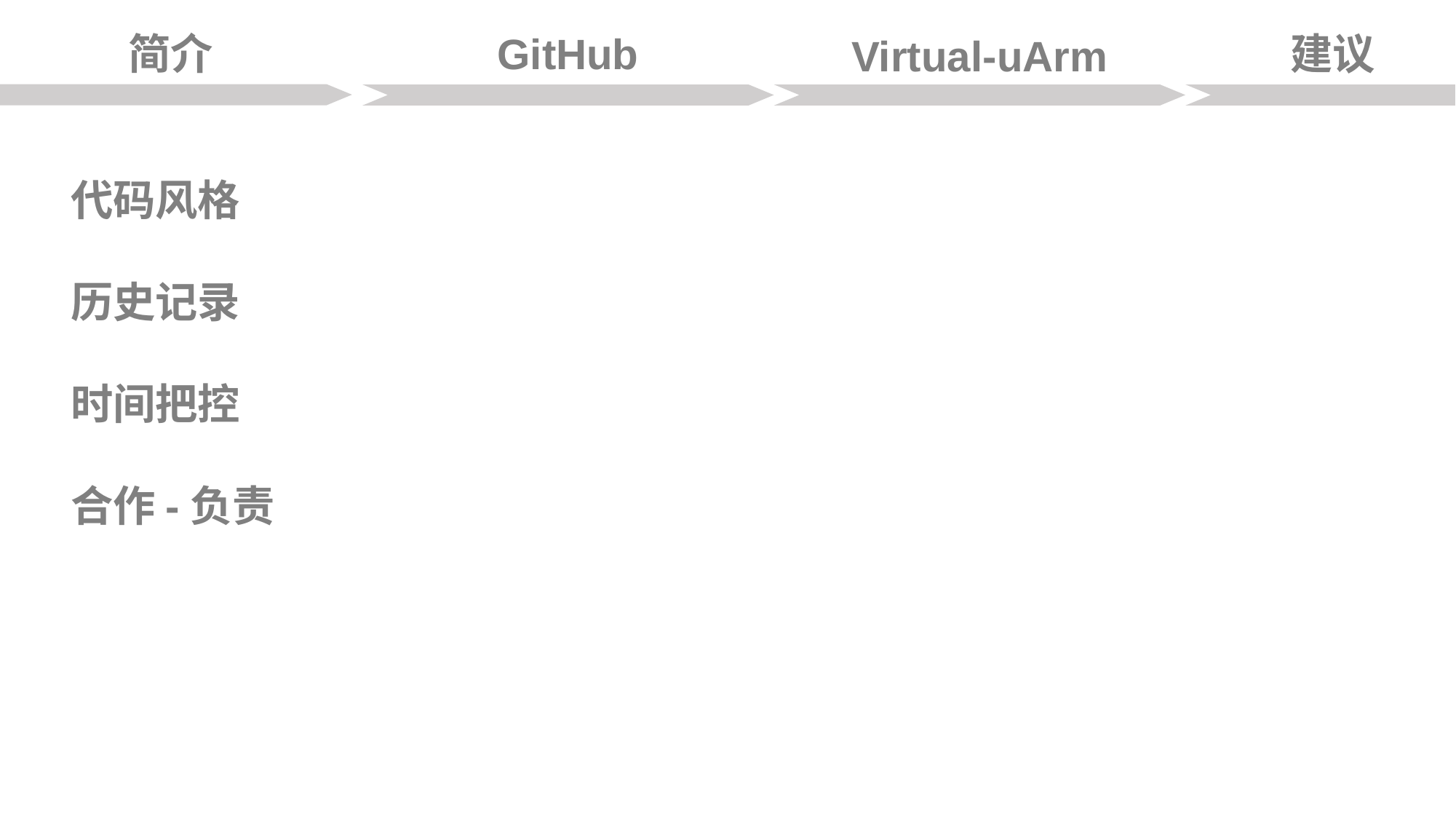

简介
GitHub
建议
Virtual-uArm

代码风格

历史记录

时间把控

合作-负责